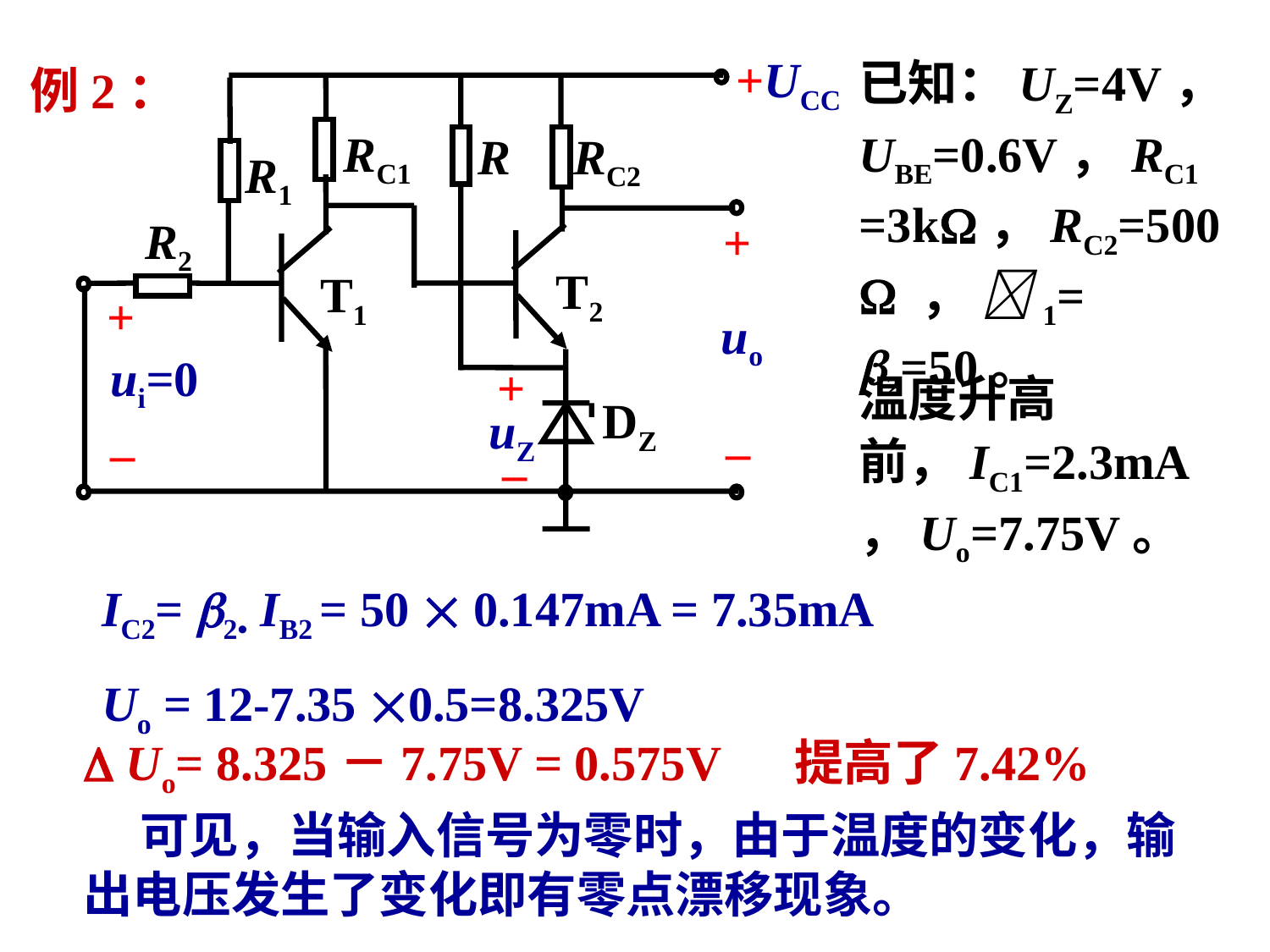

+UCC

RC1
R
RC2
R1

R2
+

T2
T1

+

uo
ui=0

+

DZ
uZ

–
–
–

已知：UZ=4V， UBE=0.6V，RC1=3kΩ，RC2=500 Ω ， β1= β2=50。
例2：
温度升高前，IC1=2.3mA，Uo=7.75V。
IC2= β2• IB2 = 50 × 0.147mA = 7.35mA
Uo = 12-7.35 ×0.5=8.325V
Δ Uo= 8.325－7.75V = 0.575V     提高了7.42%
    可见，当输入信号为零时，由于温度的变化，输出电压发生了变化即有零点漂移现象。